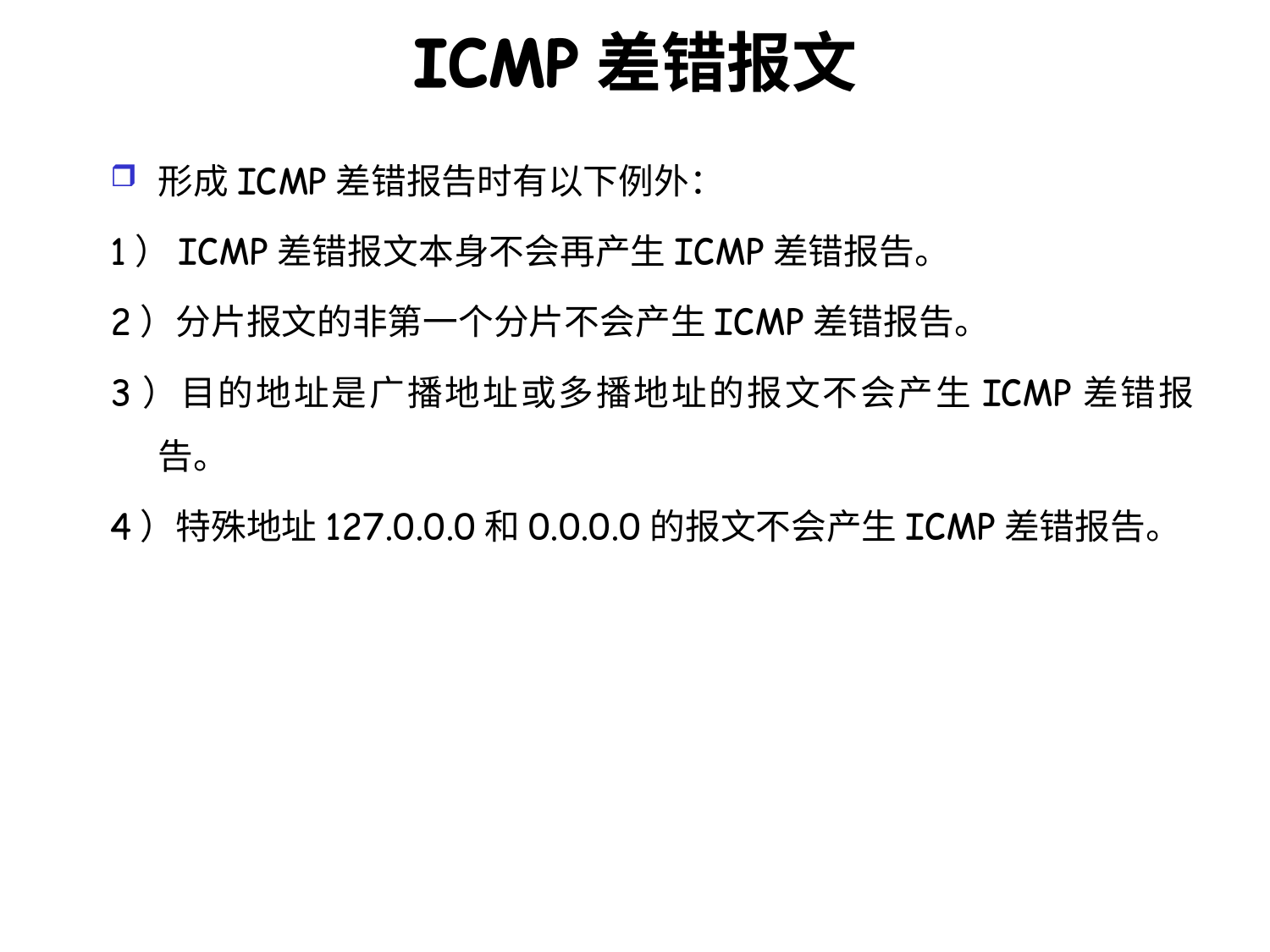

# ICMP差错报文
形成ICMP差错报告时有以下例外：
1）ICMP差错报文本身不会再产生ICMP差错报告。
2）分片报文的非第一个分片不会产生ICMP差错报告。
3）目的地址是广播地址或多播地址的报文不会产生ICMP差错报告。
4）特殊地址127.0.0.0和0.0.0.0的报文不会产生ICMP差错报告。